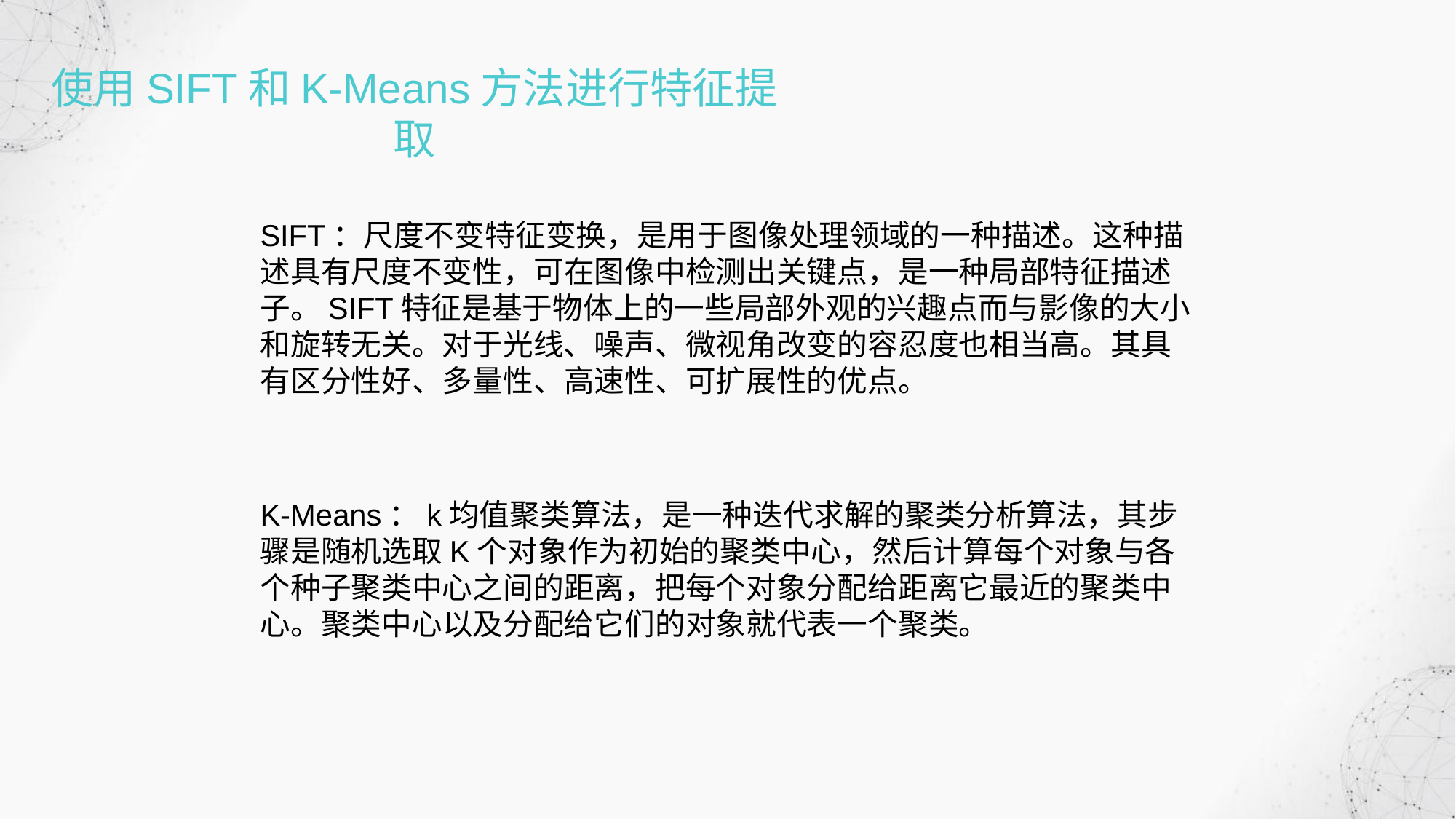

使用SIFT和K-Means方法进行特征提取
SIFT：尺度不变特征变换，是用于图像处理领域的一种描述。这种描述具有尺度不变性，可在图像中检测出关键点，是一种局部特征描述子。SIFT特征是基于物体上的一些局部外观的兴趣点而与影像的大小和旋转无关。对于光线、噪声、微视角改变的容忍度也相当高。其具有区分性好、多量性、高速性、可扩展性的优点。
K-Means：k均值聚类算法，是一种迭代求解的聚类分析算法，其步骤是随机选取K个对象作为初始的聚类中心，然后计算每个对象与各个种子聚类中心之间的距离，把每个对象分配给距离它最近的聚类中心。聚类中心以及分配给它们的对象就代表一个聚类。